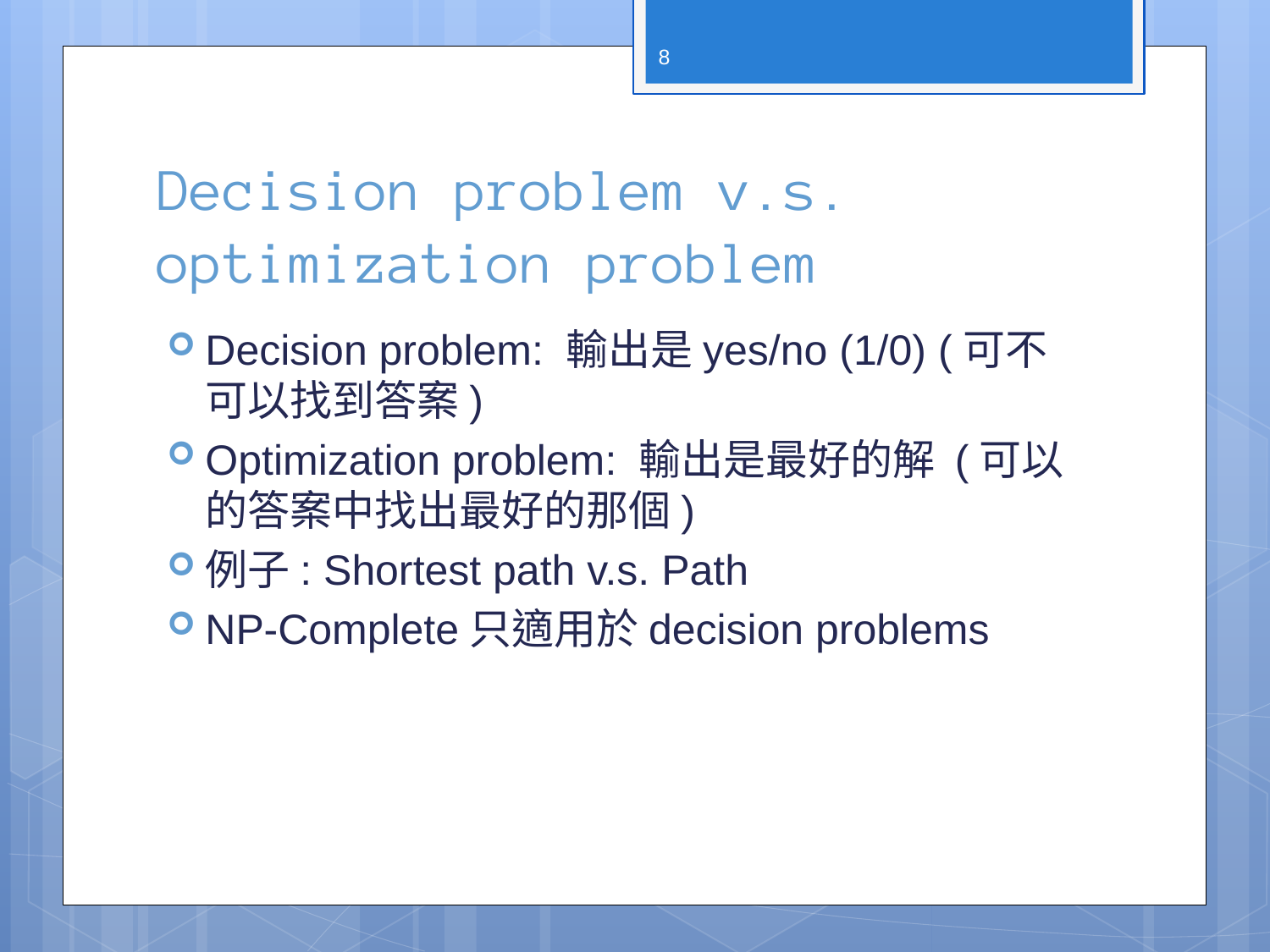

8
# Decision problem v.s. optimization problem
Decision problem: 輸出是yes/no (1/0) (可不可以找到答案)
Optimization problem: 輸出是最好的解 (可以的答案中找出最好的那個)
例子: Shortest path v.s. Path
NP-Complete只適用於decision problems